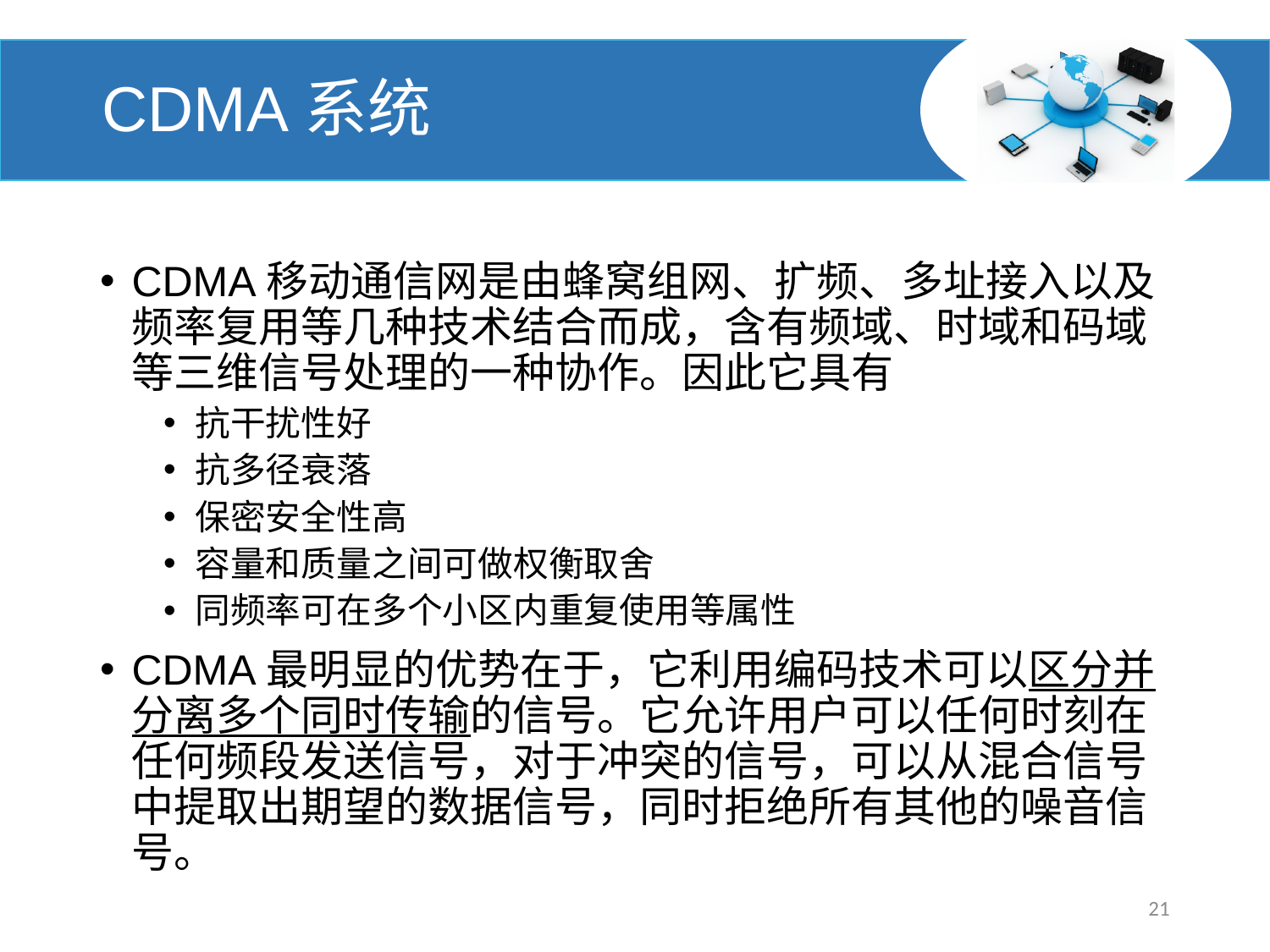

# CDMA系统
CDMA移动通信网是由蜂窝组网、扩频、多址接入以及频率复用等几种技术结合而成，含有频域、时域和码域等三维信号处理的一种协作。因此它具有
抗干扰性好
抗多径衰落
保密安全性高
容量和质量之间可做权衡取舍
同频率可在多个小区内重复使用等属性
CDMA最明显的优势在于，它利用编码技术可以区分并分离多个同时传输的信号。它允许用户可以任何时刻在任何频段发送信号，对于冲突的信号，可以从混合信号中提取出期望的数据信号，同时拒绝所有其他的噪音信号。

21